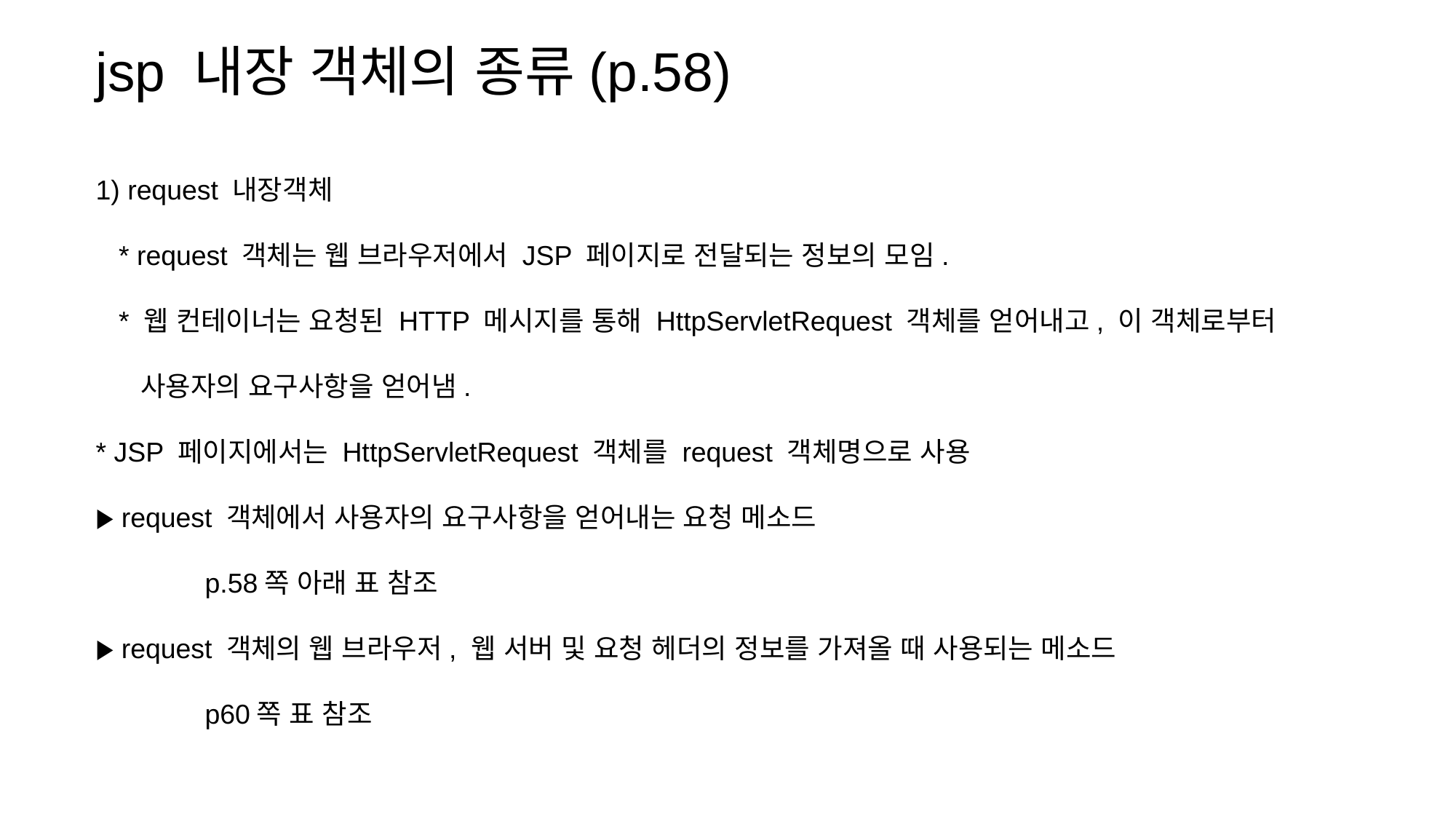

jsp 내장 객체의 종류(p.58)
1) request 내장객체
   * request 객체는 웹 브라우저에서 JSP 페이지로 전달되는 정보의 모임.
   * 웹 컨테이너는 요청된 HTTP 메시지를 통해 HttpServletRequest 객체를 얻어내고, 이 객체로부터
     사용자의 요구사항을 얻어냄.
* JSP 페이지에서는 HttpServletRequest 객체를 request 객체명으로 사용
▶ request 객체에서 사용자의 요구사항을 얻어내는 요청 메소드
	p.58쪽 아래 표 참조
▶ request 객체의 웹 브라우저, 웹 서버 및 요청 헤더의 정보를 가져올 때 사용되는 메소드
	p60쪽 표 참조